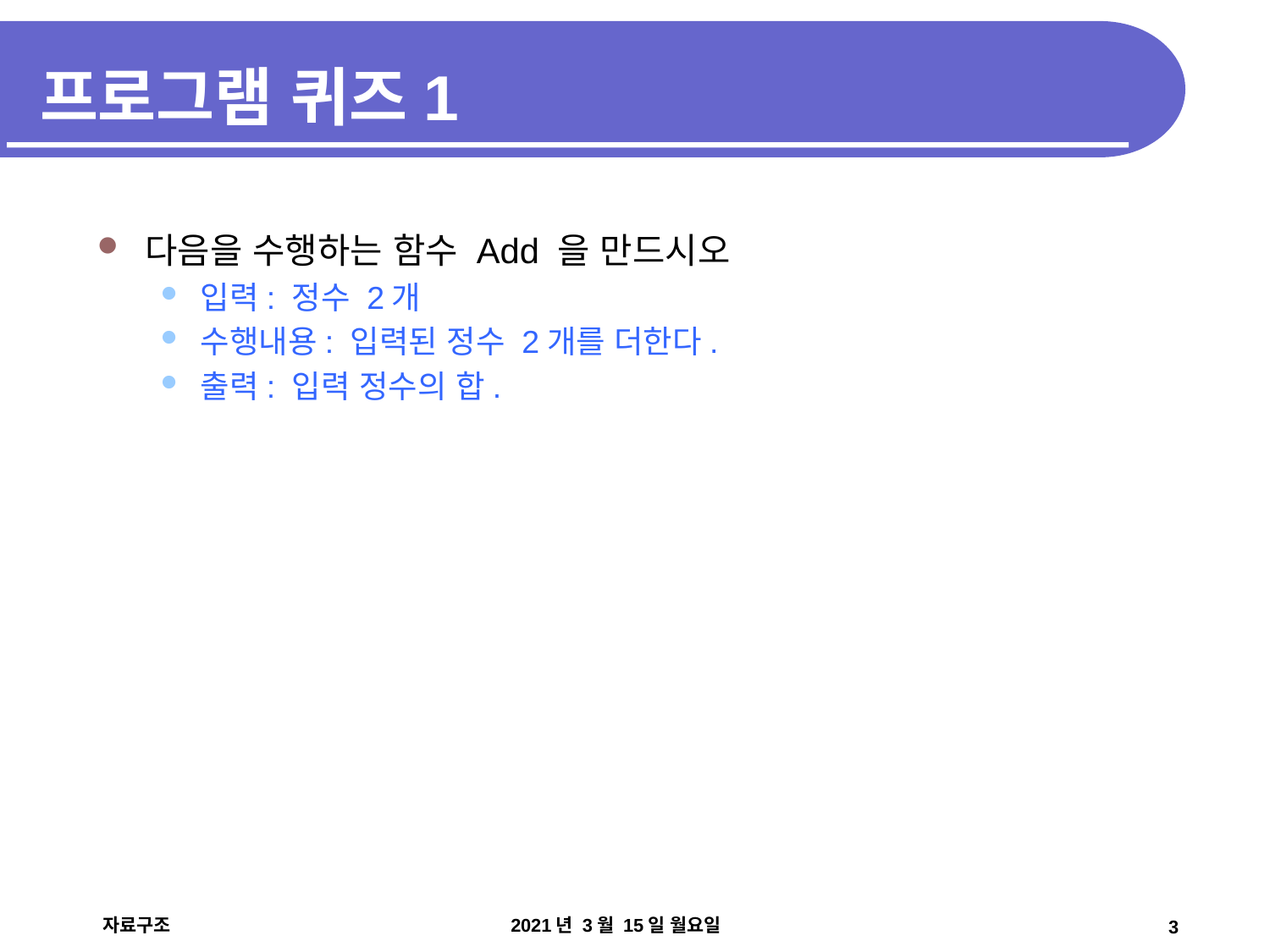

# 프로그램 퀴즈1
다음을 수행하는 함수 Add 을 만드시오
입력: 정수 2개
수행내용: 입력된 정수 2개를 더한다.
출력: 입력 정수의 합.
3